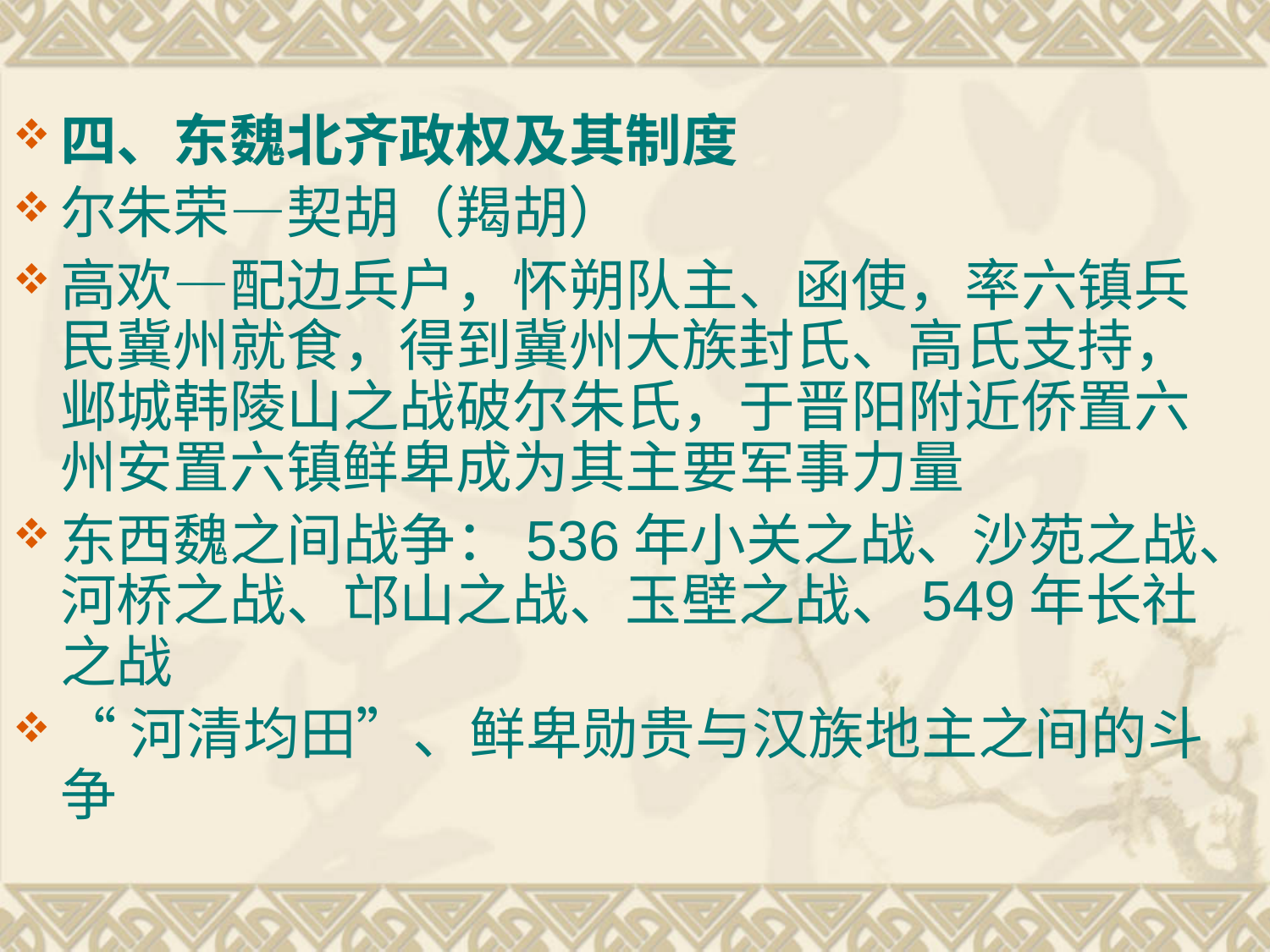

四、东魏北齐政权及其制度
尔朱荣—契胡（羯胡）
高欢—配边兵户，怀朔队主、函使，率六镇兵民冀州就食，得到冀州大族封氏、高氏支持，邺城韩陵山之战破尔朱氏，于晋阳附近侨置六州安置六镇鲜卑成为其主要军事力量
东西魏之间战争：536年小关之战、沙苑之战、河桥之战、邙山之战、玉壁之战、549年长社之战
“河清均田”、鲜卑勋贵与汉族地主之间的斗争